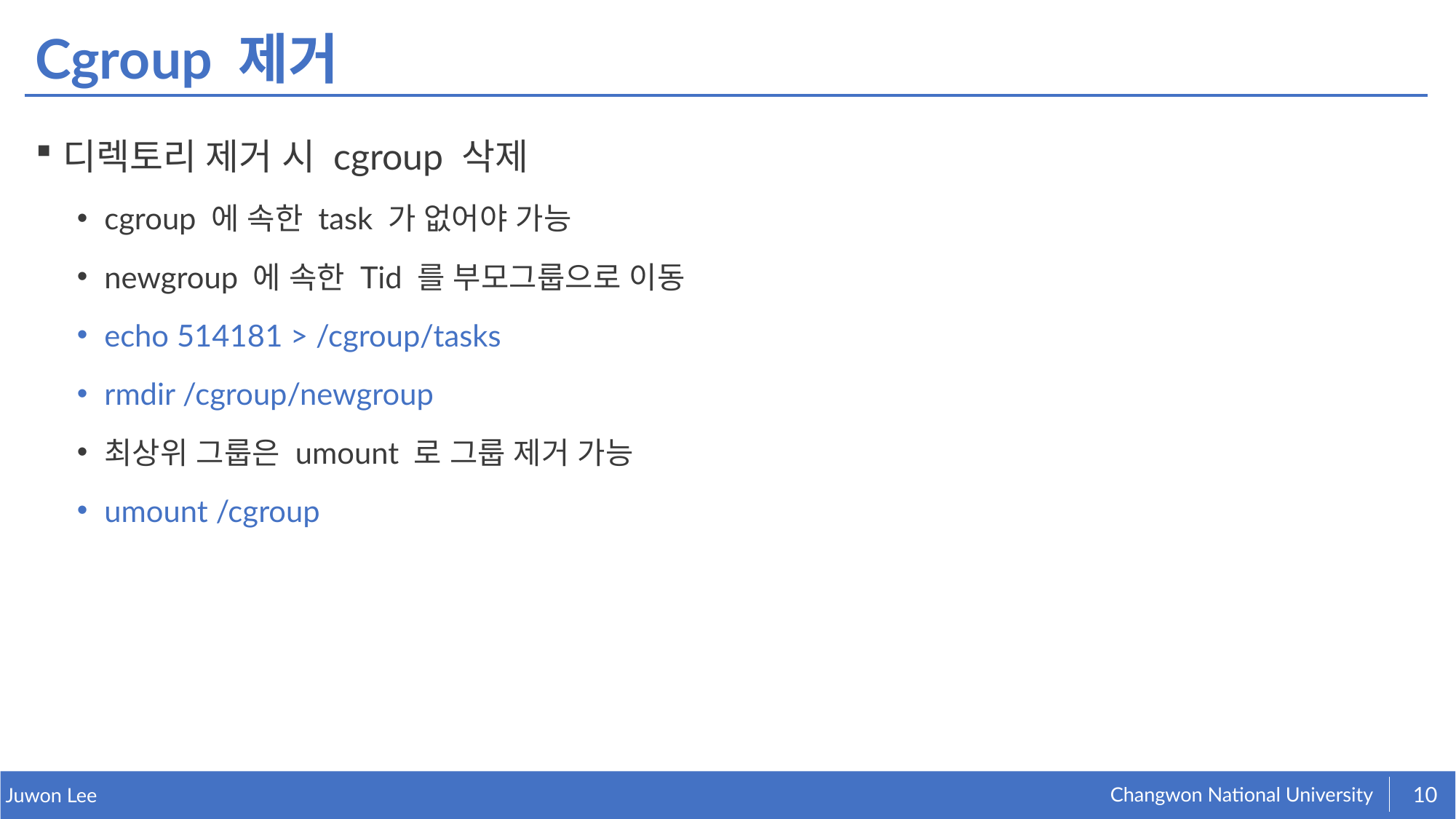

# Cgroup 제거
디렉토리 제거 시 cgroup 삭제
cgroup 에 속한 task 가 없어야 가능
newgroup 에 속한 Tid 를 부모그룹으로 이동
echo 514181 > /cgroup/tasks
rmdir /cgroup/newgroup
최상위 그룹은 umount 로 그룹 제거 가능
umount /cgroup
10